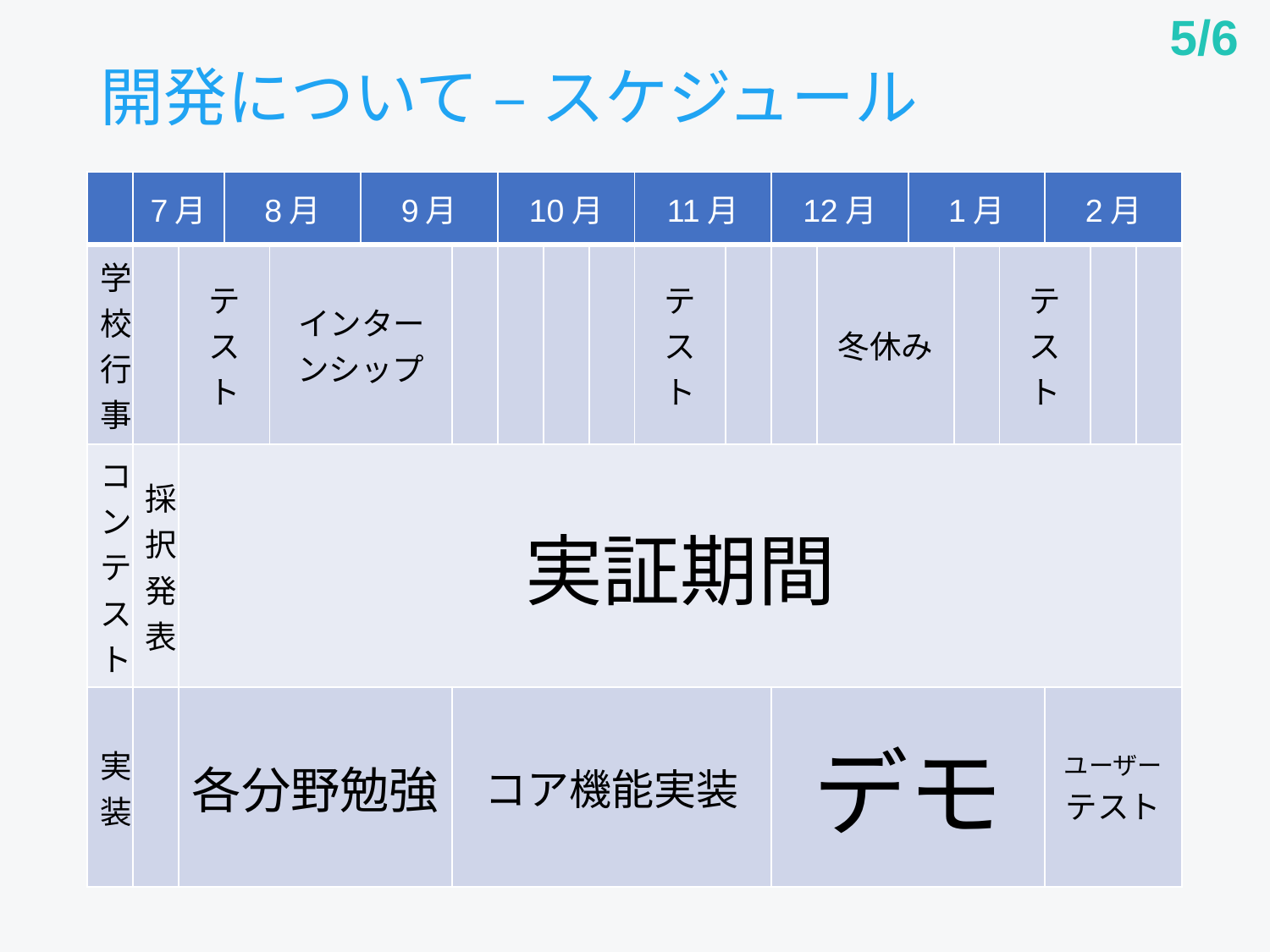

5/6
# 開発について – スケジュール
|  | 7月 |  | 8月 |  | 9月 |  | 10月 |  |  | 11月 |  | 12月 |  | 1月 |  |  | 2月 |  |  |
| --- | --- | --- | --- | --- | --- | --- | --- | --- | --- | --- | --- | --- | --- | --- | --- | --- | --- | --- | --- |
| 学校行事 |  | テ ス ト |  | インターンシップ |  |  |  |  |  | テ ス ト |  |  | 冬休み |  |  | テ ス ト |  |  |  |
| コンテスト | 採択発表 | 実証期間 |  |  |  |  |  |  |  |  |  |  |  |  |  |  |  |  |  |
| 実装 |  | 各分野勉強 |  |  |  | コア機能実装 |  |  |  |  |  | デモ |  |  |  |  | ユーザー テスト |  |  |